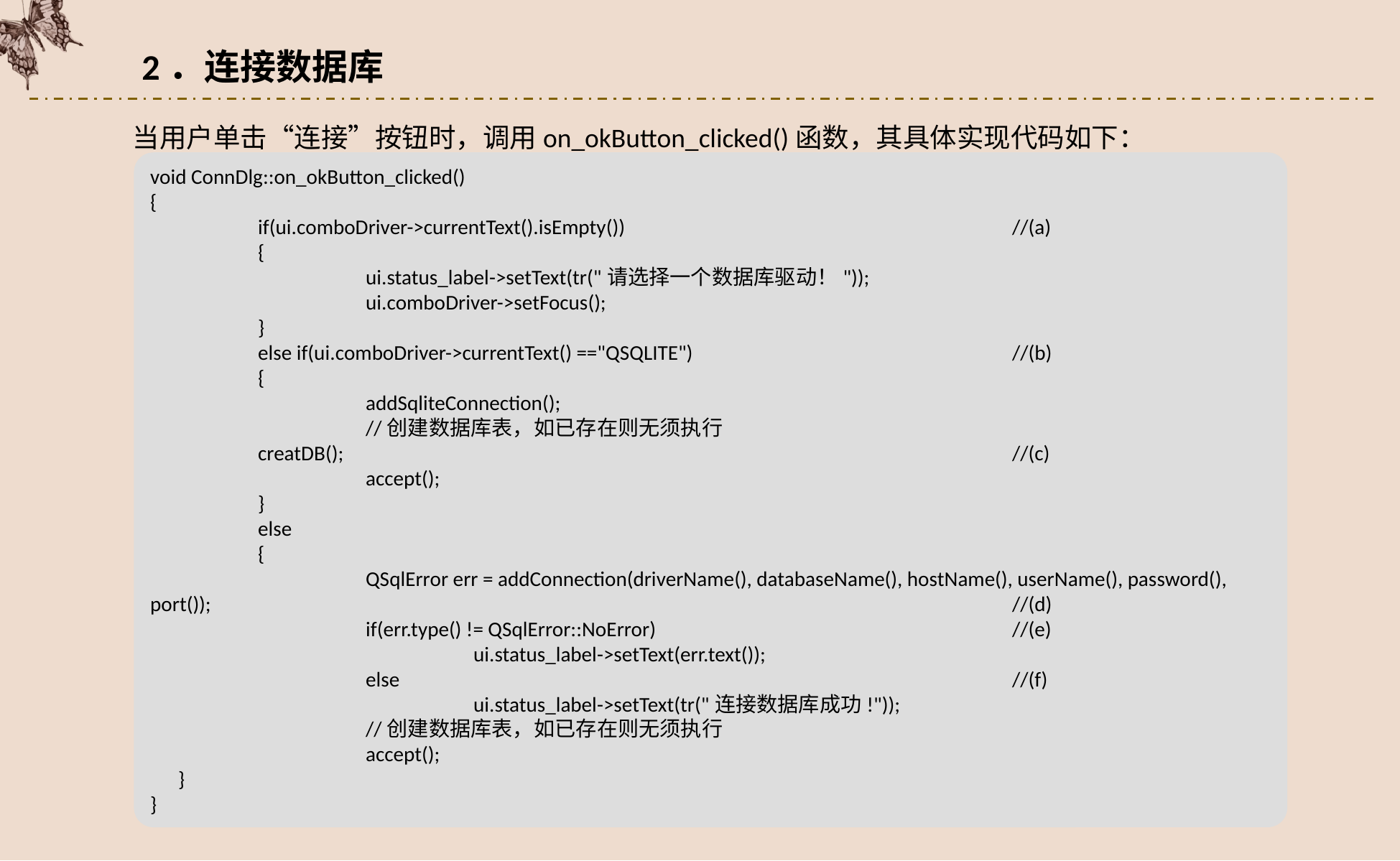

2．连接数据库
当用户单击“连接”按钮时，调用on_okButton_clicked()函数，其具体实现代码如下：
void ConnDlg::on_okButton_clicked()
{
	if(ui.comboDriver->currentText().isEmpty())				//(a)
	{
		ui.status_label->setText(tr("请选择一个数据库驱动！"));
		ui.comboDriver->setFocus();
	}
	else if(ui.comboDriver->currentText() =="QSQLITE")			//(b)
	{
		addSqliteConnection();
		//创建数据库表，如已存在则无须执行
         	creatDB();							//(c)
		accept();
    	}
	else
	{
		QSqlError err = addConnection(driverName(), databaseName(), hostName(), userName(), password(), port());								//(d)
    		if(err.type() != QSqlError::NoError)				//(e)
			ui.status_label->setText(err.text());
		else						//(f)
			ui.status_label->setText(tr("连接数据库成功!"));
		//创建数据库表，如已存在则无须执行
		accept();
      }
}